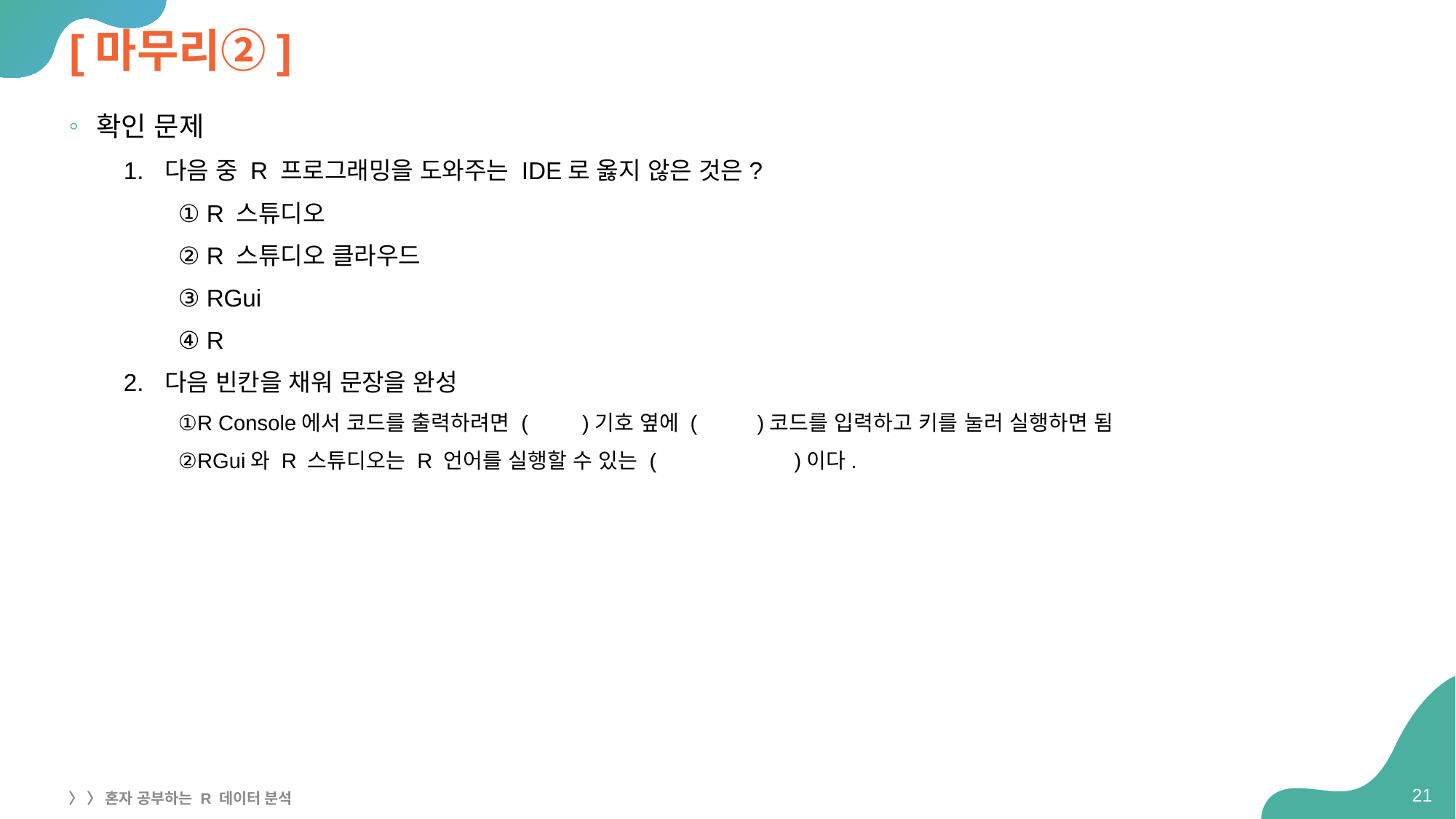

# [마무리②]
확인 문제
다음 중 R 프로그래밍을 도와주는 IDE로 옳지 않은 것은?
① R 스튜디오
② R 스튜디오 클라우드
③ RGui
④ R
다음 빈칸을 채워 문장을 완성
①R Console에서 코드를 출력하려면 (         )기호 옆에 (          )코드를 입력하고 키를 눌러 실행하면 됨
②RGui와 R 스튜디오는 R 언어를 실행할 수 있는 (                       )이다.
21
〉 〉 혼자 공부하는 R 데이터 분석